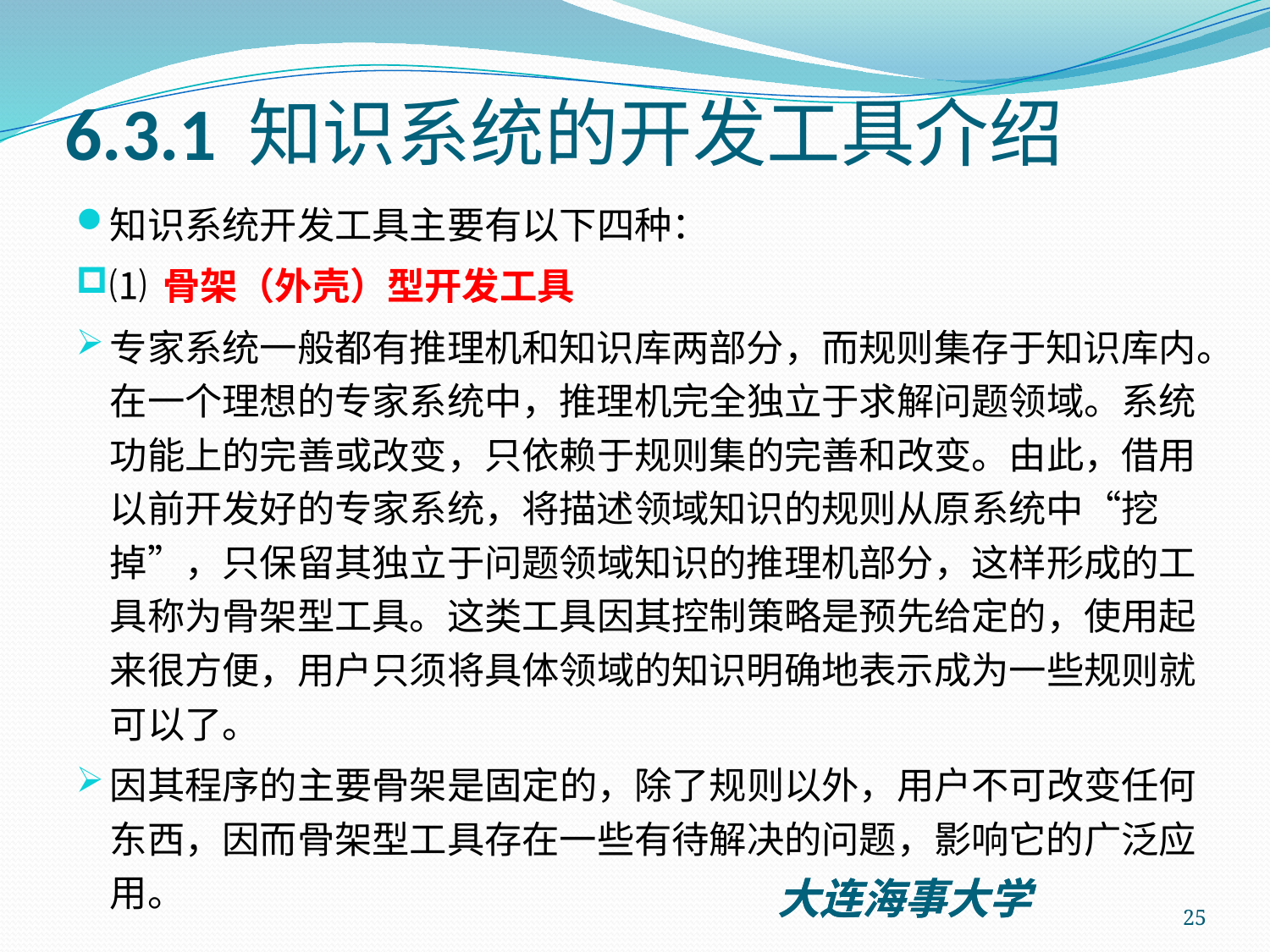

# 6.3.1 知识系统的开发工具介绍
知识系统开发工具主要有以下四种：
⑴ 骨架（外壳）型开发工具
专家系统一般都有推理机和知识库两部分，而规则集存于知识库内。在一个理想的专家系统中，推理机完全独立于求解问题领域。系统功能上的完善或改变，只依赖于规则集的完善和改变。由此，借用以前开发好的专家系统，将描述领域知识的规则从原系统中“挖掉”，只保留其独立于问题领域知识的推理机部分，这样形成的工具称为骨架型工具。这类工具因其控制策略是预先给定的，使用起来很方便，用户只须将具体领域的知识明确地表示成为一些规则就可以了。
因其程序的主要骨架是固定的，除了规则以外，用户不可改变任何东西，因而骨架型工具存在一些有待解决的问题，影响它的广泛应用。

25